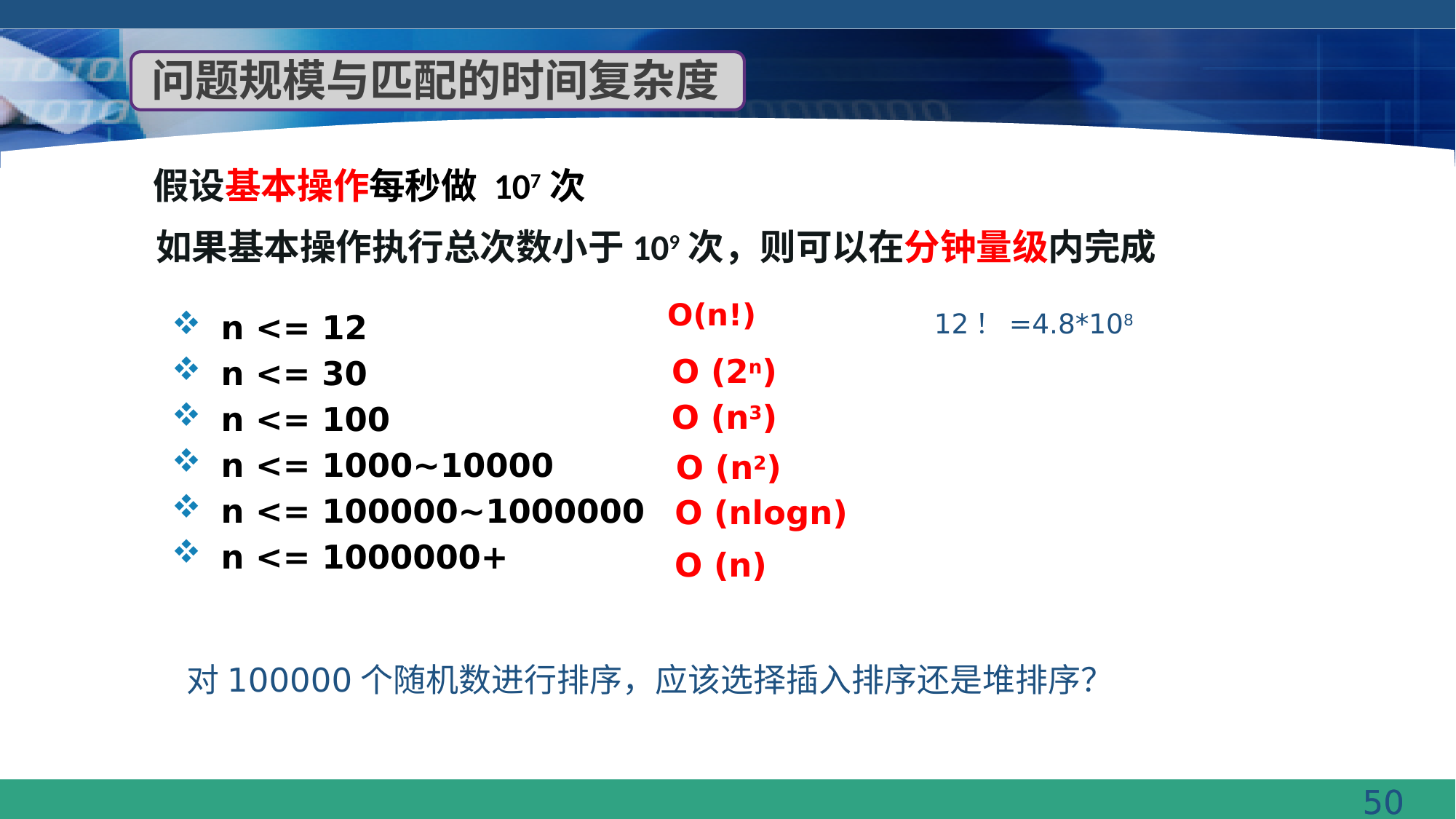

问题规模与匹配的时间复杂度

假设基本操作每秒做 107次
如果基本操作执行总次数小于109次，则可以在分钟量级内完成
O(n!)
n <= 12
n <= 30
n <= 100
n <= 1000~10000
n <= 100000~1000000
n <= 1000000+
12！=4.8*108
O (2n)
O (n3)
O (n2)
O (nlogn)
O (n)
对100000个随机数进行排序，应该选择插入排序还是堆排序？